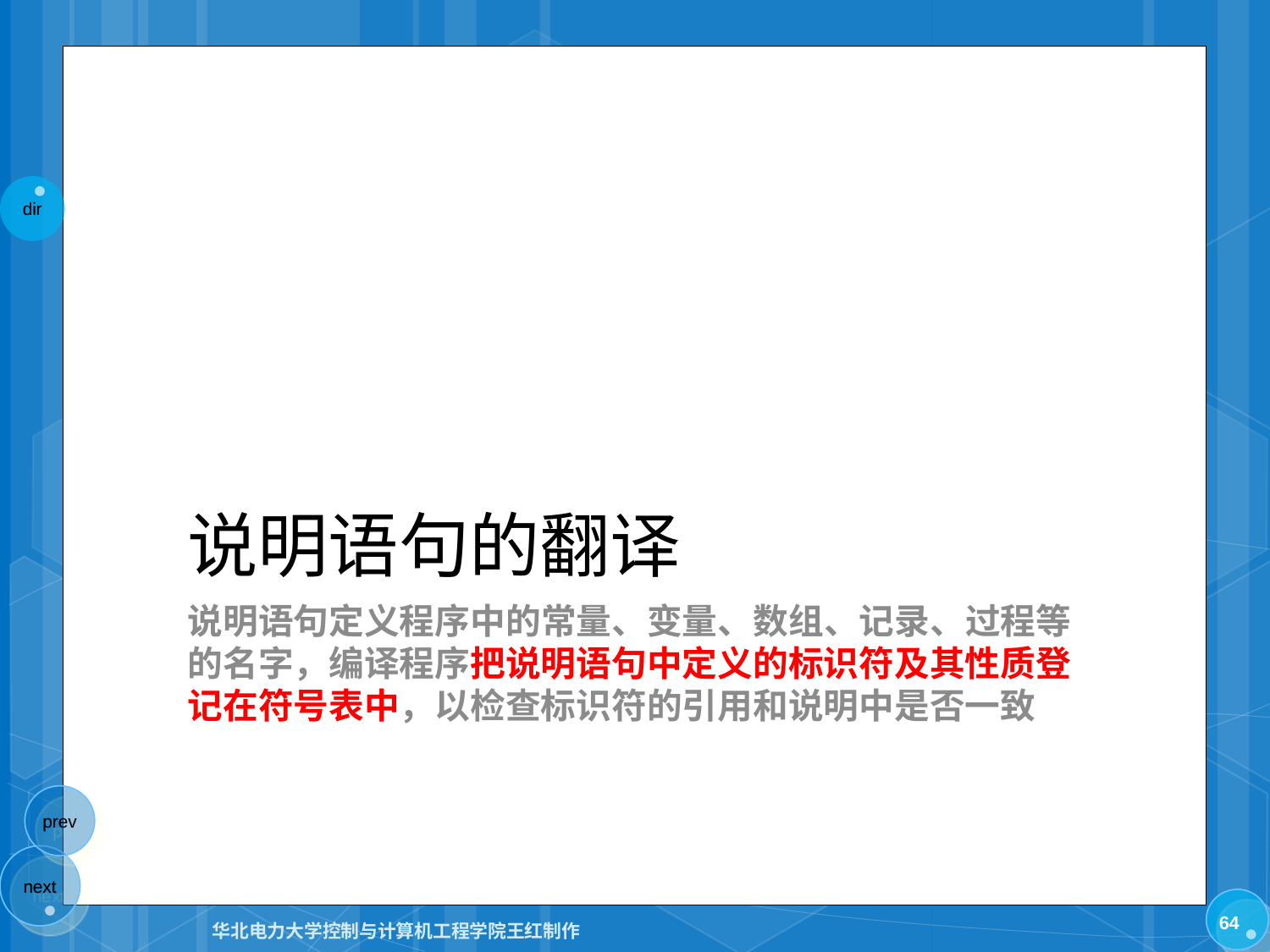

# 说明语句的翻译
说明语句定义程序中的常量、变量、数组、记录、过程等的名字，编译程序把说明语句中定义的标识符及其性质登记在符号表中，以检查标识符的引用和说明中是否一致
64
华北电力大学控制与计算机工程学院王红制作